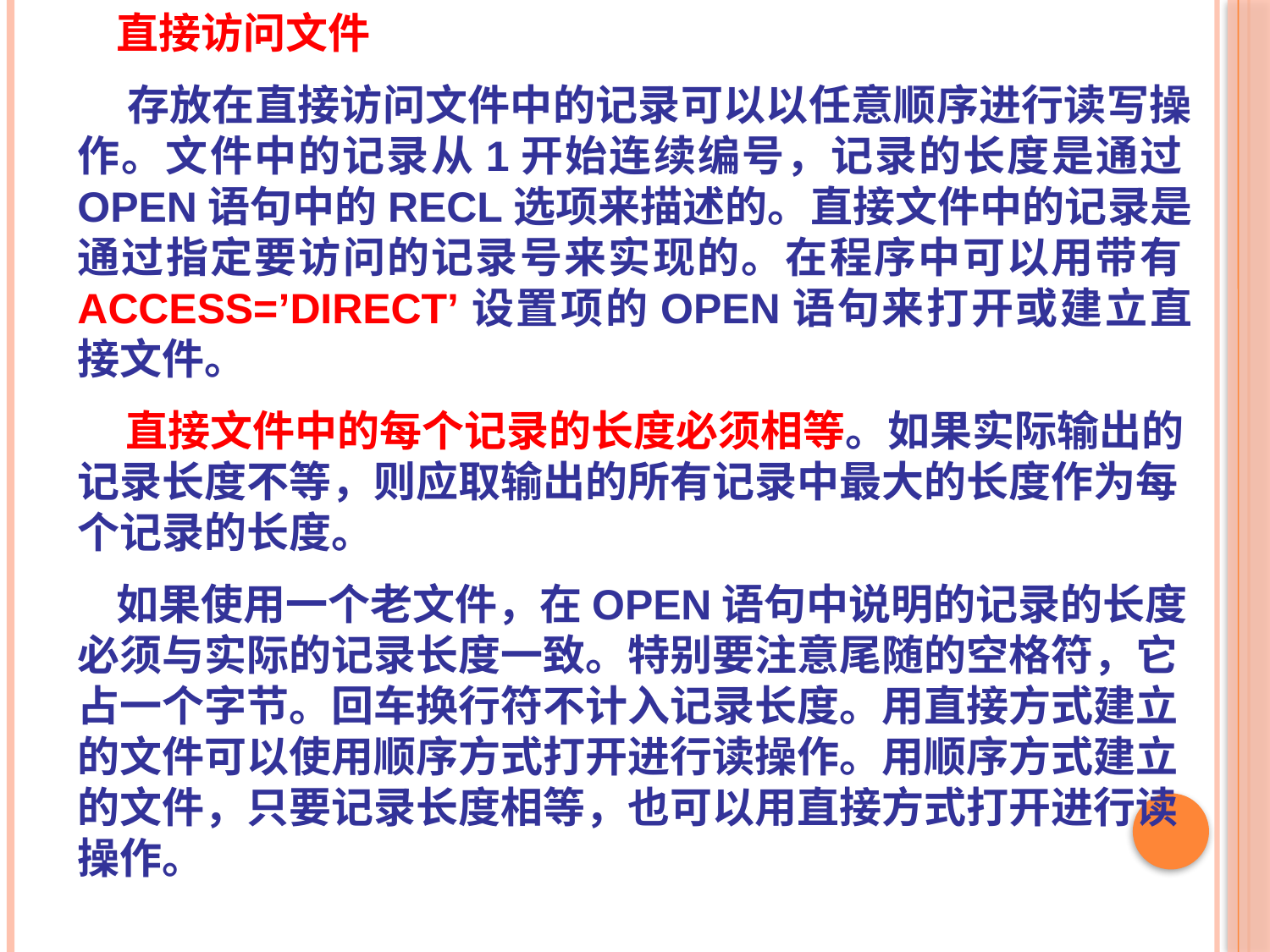

直接访问文件
    存放在直接访问文件中的记录可以以任意顺序进行读写操作。文件中的记录从1开始连续编号，记录的长度是通过OPEN语句中的RECL选项来描述的。直接文件中的记录是通过指定要访问的记录号来实现的。在程序中可以用带有ACCESS=’DIRECT’设置项的OPEN语句来打开或建立直接文件。
    直接文件中的每个记录的长度必须相等。如果实际输出的记录长度不等，则应取输出的所有记录中最大的长度作为每个记录的长度。
   如果使用一个老文件，在OPEN语句中说明的记录的长度必须与实际的记录长度一致。特别要注意尾随的空格符，它占一个字节。回车换行符不计入记录长度。用直接方式建立的文件可以使用顺序方式打开进行读操作。用顺序方式建立的文件，只要记录长度相等，也可以用直接方式打开进行读操作。